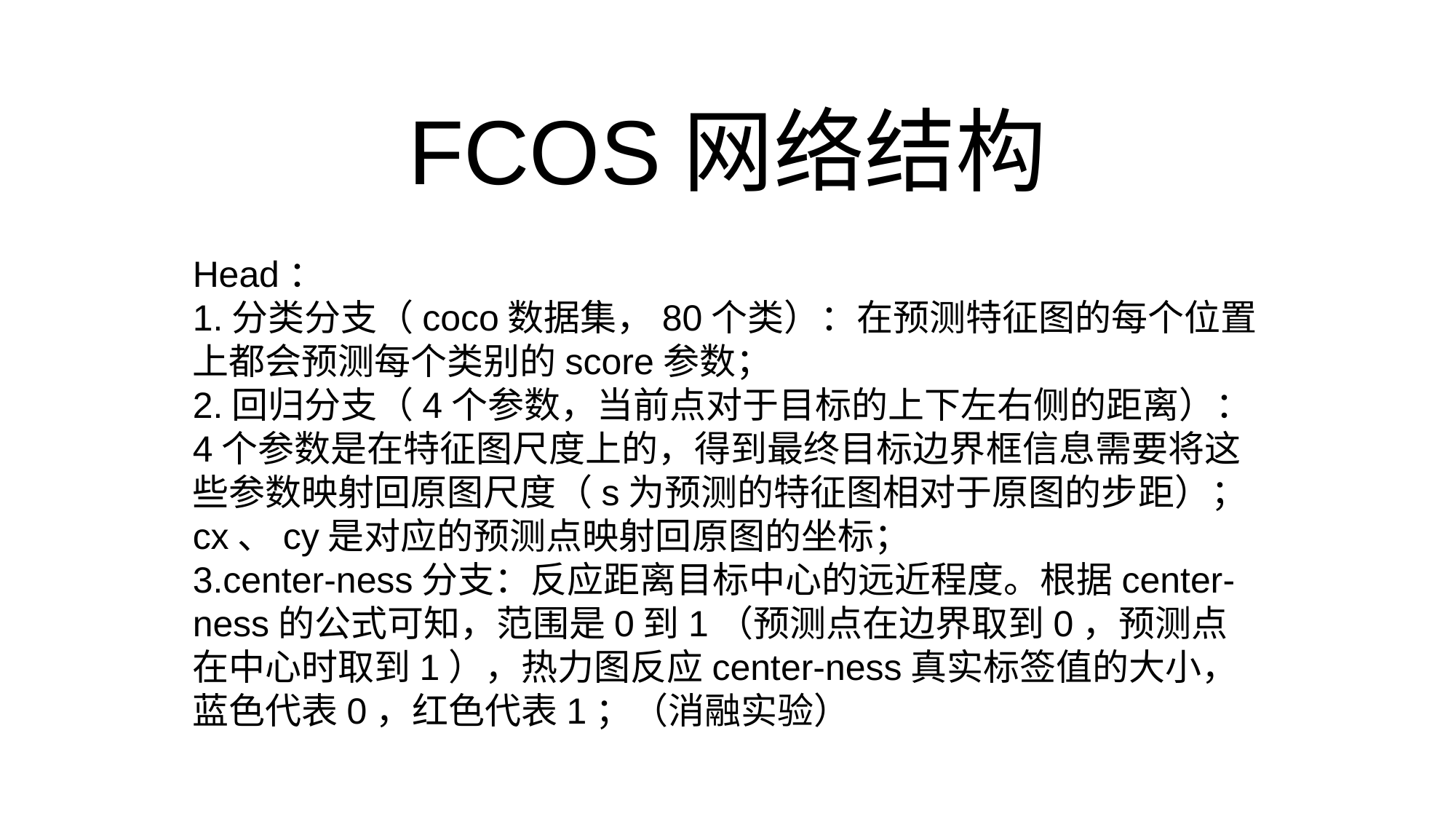

# FCOS网络结构
Head：
1.分类分支（coco数据集，80个类）：在预测特征图的每个位置上都会预测每个类别的score参数；
2.回归分支（4个参数，当前点对于目标的上下左右侧的距离）：4个参数是在特征图尺度上的，得到最终目标边界框信息需要将这些参数映射回原图尺度（s为预测的特征图相对于原图的步距）；cx、cy是对应的预测点映射回原图的坐标；
3.center-ness分支：反应距离目标中心的远近程度。根据center-ness的公式可知，范围是0到1（预测点在边界取到0，预测点在中心时取到1），热力图反应center-ness真实标签值的大小，蓝色代表0，红色代表1；（消融实验）